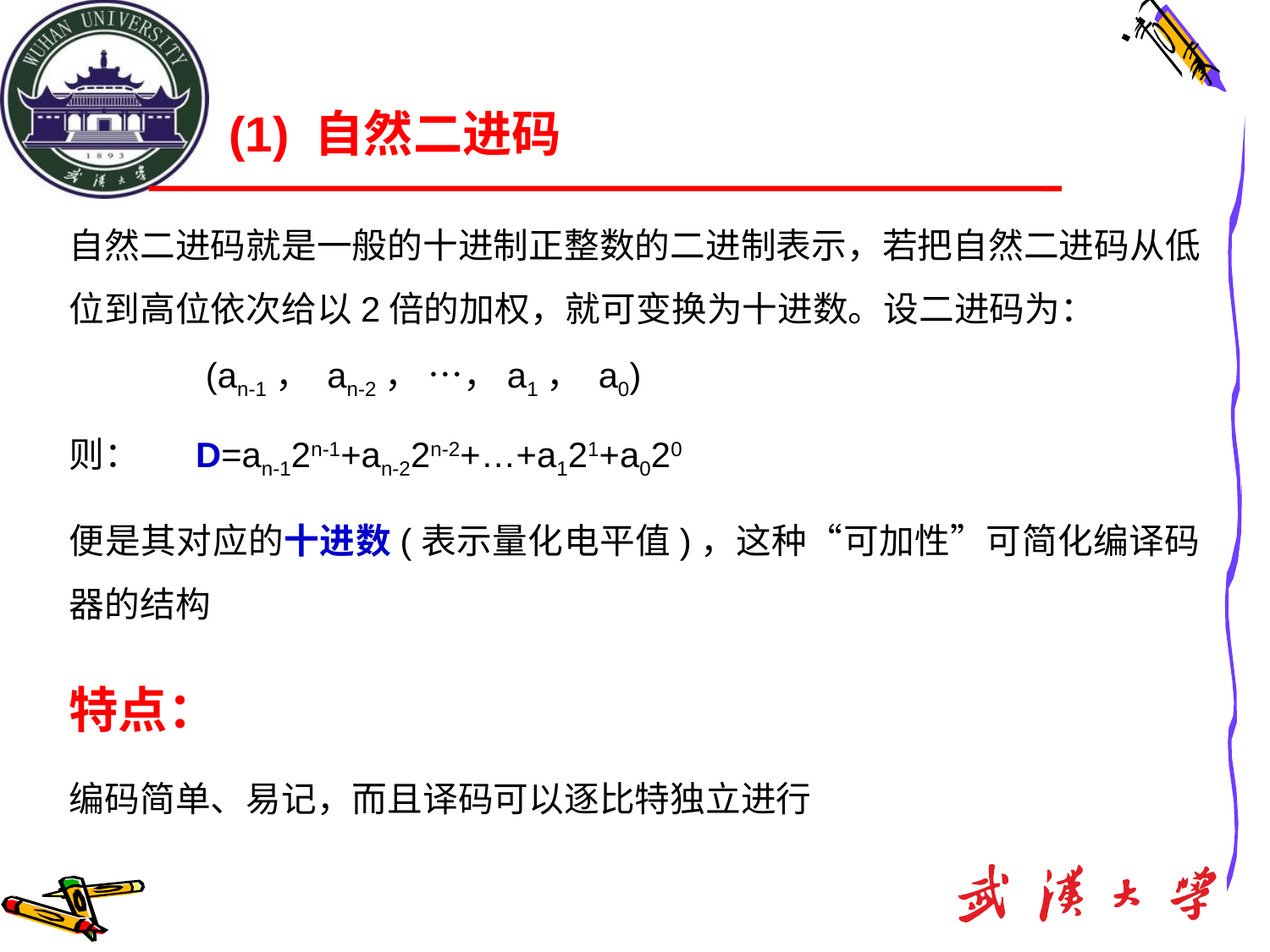

(1) 自然二进码
自然二进码就是一般的十进制正整数的二进制表示，若把自然二进码从低位到高位依次给以2倍的加权，就可变换为十进数。设二进码为：
              (an-1， an-2， …，a1， a0)
则：      D=an-12n-1+an-22n-2+…+a121+a020
便是其对应的十进数(表示量化电平值)，这种“可加性”可简化编译码器的结构
特点：
编码简单、易记，而且译码可以逐比特独立进行